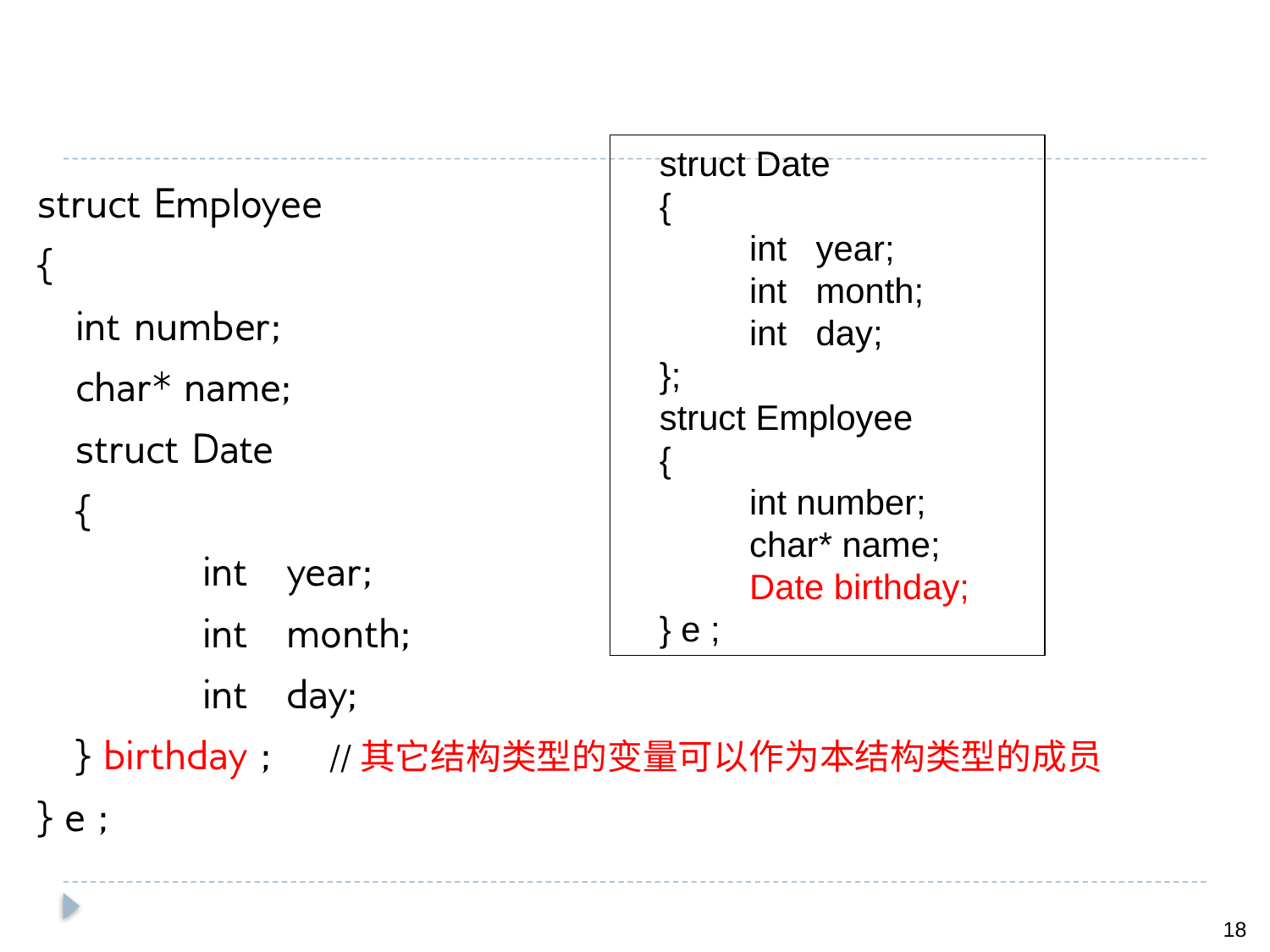

#
struct Date
{
	int   year;
	int   month;
	int   day;
};
struct Employee
{
	int number;
	char* name;
	Date birthday;
} e ;
struct Employee
{
	int number;
	char* name;
	struct Date
	{
		int   year;
		int   month;
		int   day;
	} birthday ;	//其它结构类型的变量可以作为本结构类型的成员
} e ;

18